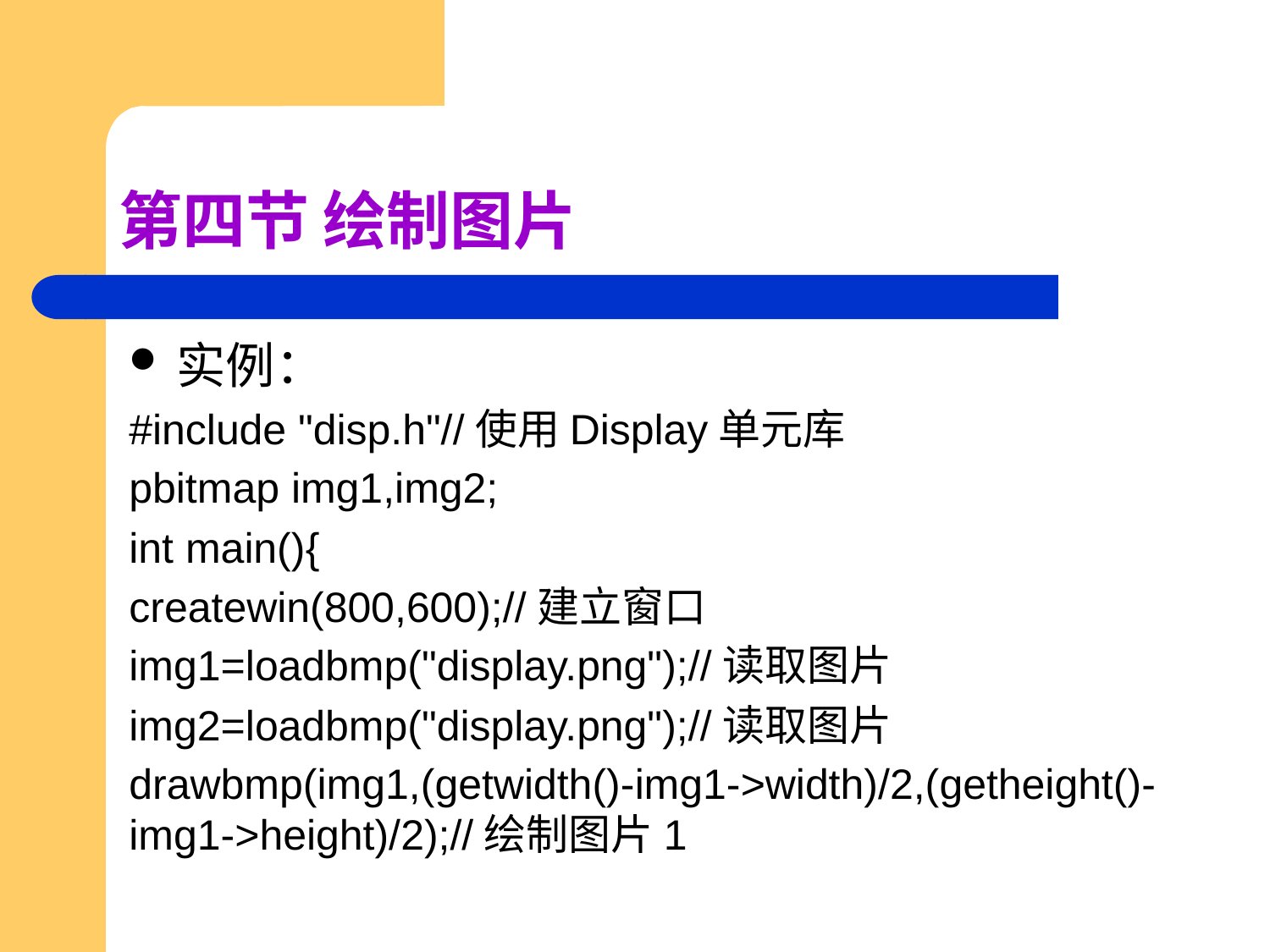

# 第四节 绘制图片
实例：
#include "disp.h"//使用Display单元库
pbitmap img1,img2;
int main(){
createwin(800,600);//建立窗口
img1=loadbmp("display.png");//读取图片
img2=loadbmp("display.png");//读取图片
drawbmp(img1,(getwidth()-img1->width)/2,(getheight()-img1->height)/2);//绘制图片1